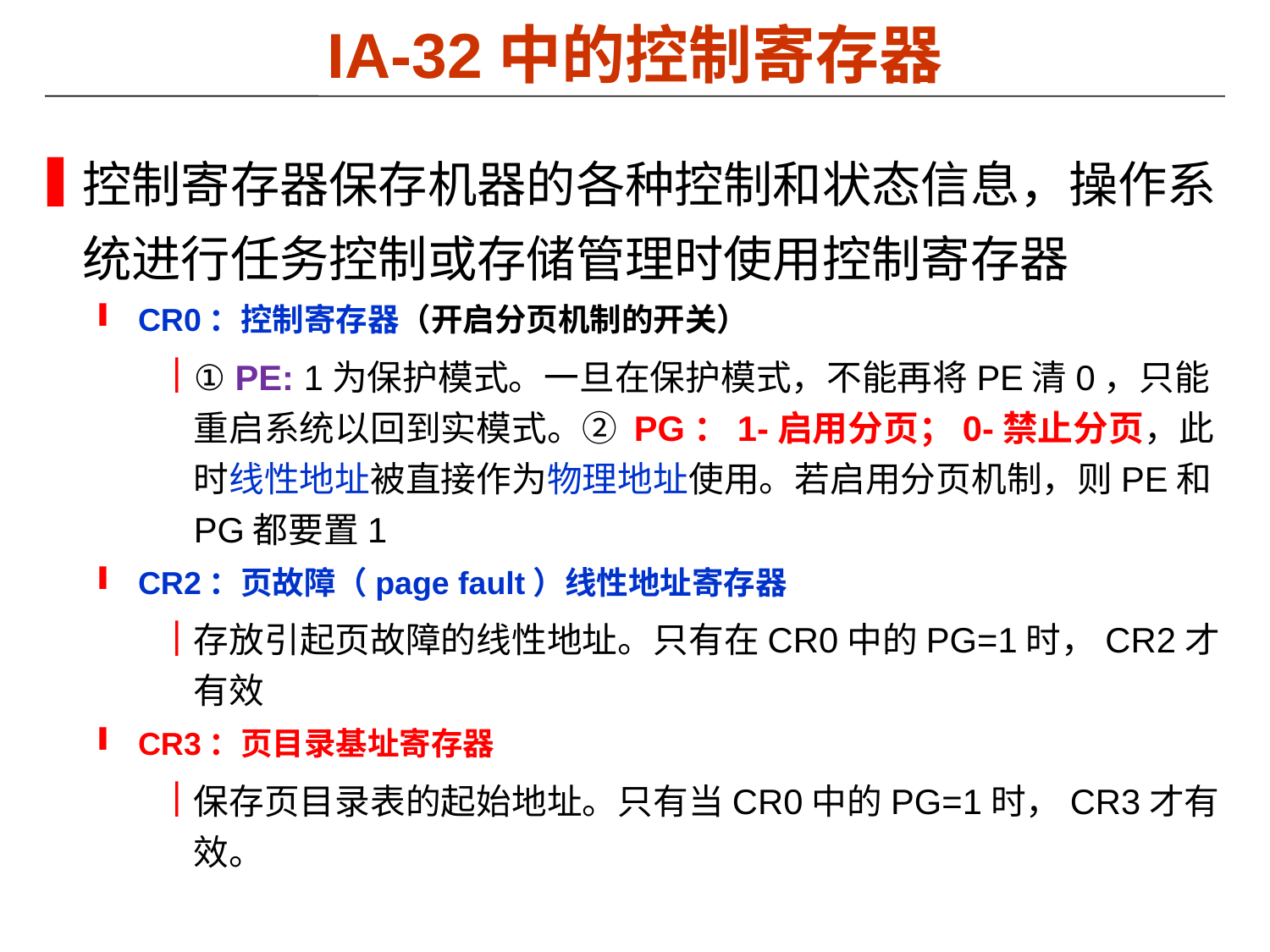

# IA-32中的控制寄存器
控制寄存器保存机器的各种控制和状态信息，操作系统进行任务控制或存储管理时使用控制寄存器
CR0：控制寄存器（开启分页机制的开关）
① PE: 1为保护模式。一旦在保护模式，不能再将PE清0，只能重启系统以回到实模式。② PG：1-启用分页；0-禁止分页，此时线性地址被直接作为物理地址使用。若启用分页机制，则PE和PG都要置1
CR2：页故障（page fault）线性地址寄存器
存放引起页故障的线性地址。只有在CR0中的PG=1时，CR2才有效
CR3：页目录基址寄存器
保存页目录表的起始地址。只有当CR0中的PG=1时，CR3才有效。